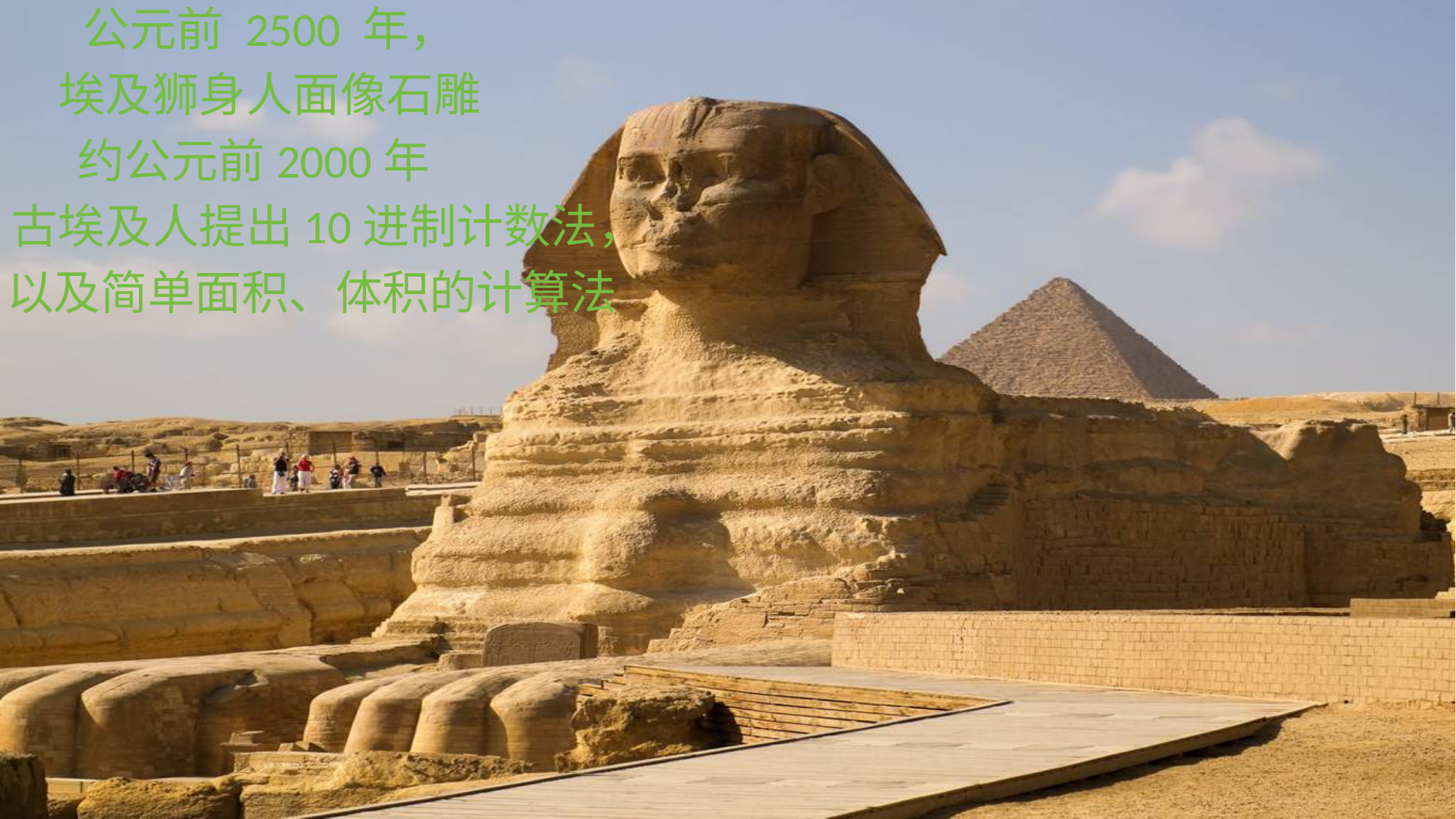

公元前 2500 年，
埃及狮身人面像石雕
约公元前2000年
          古埃及人提出10进制计数法，
       以及简单面积、体积的计算法